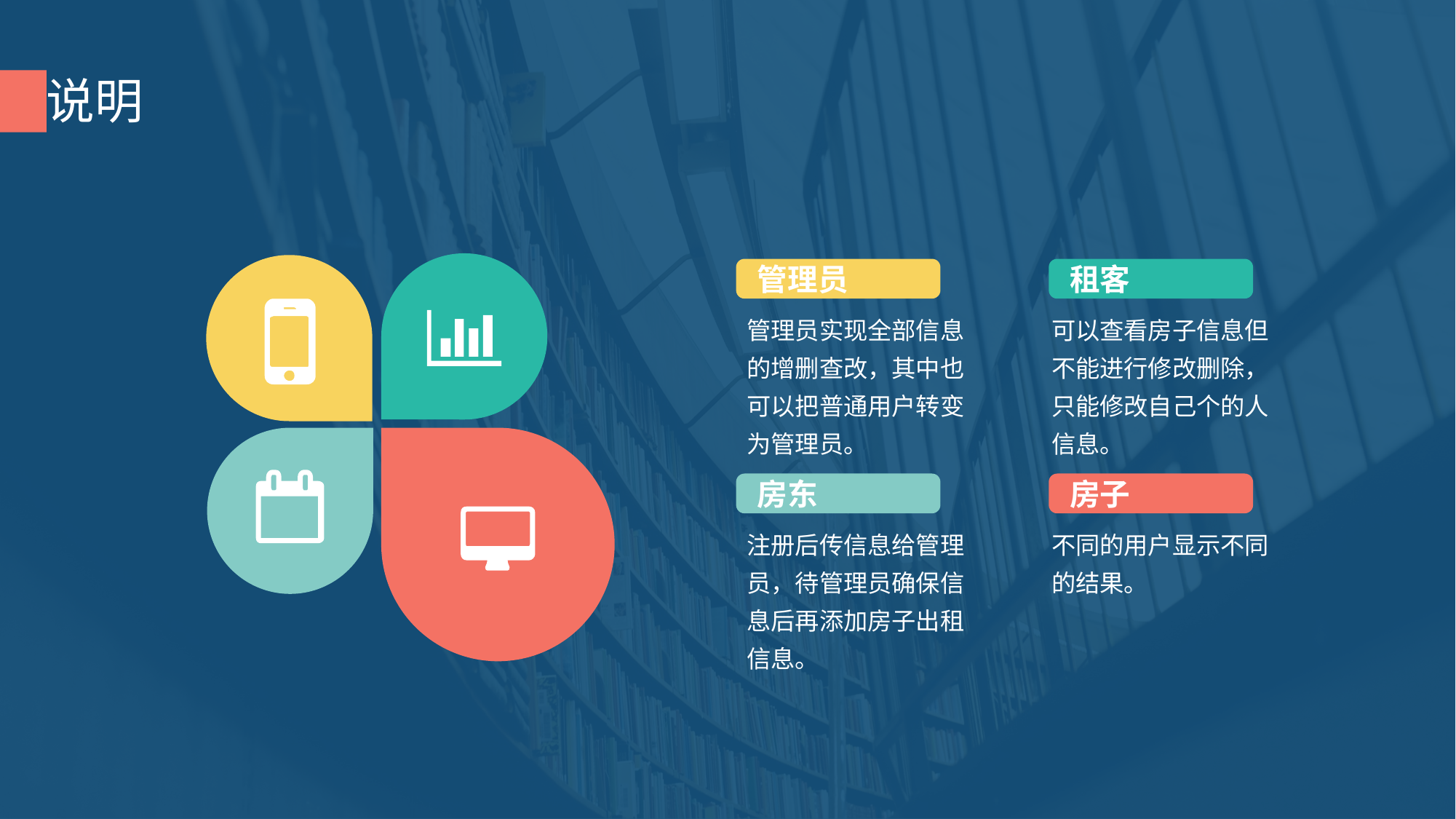

说明

管理员

管理员实现全部信息的增删查改，其中也可以把普通用户转变为管理员。
租客

可以查看房子信息但不能进行修改删除，只能修改自己个的人信息。

房东

注册后传信息给管理员，待管理员确保信息后再添加房子出租信息。
房子

不同的用户显示不同的结果。